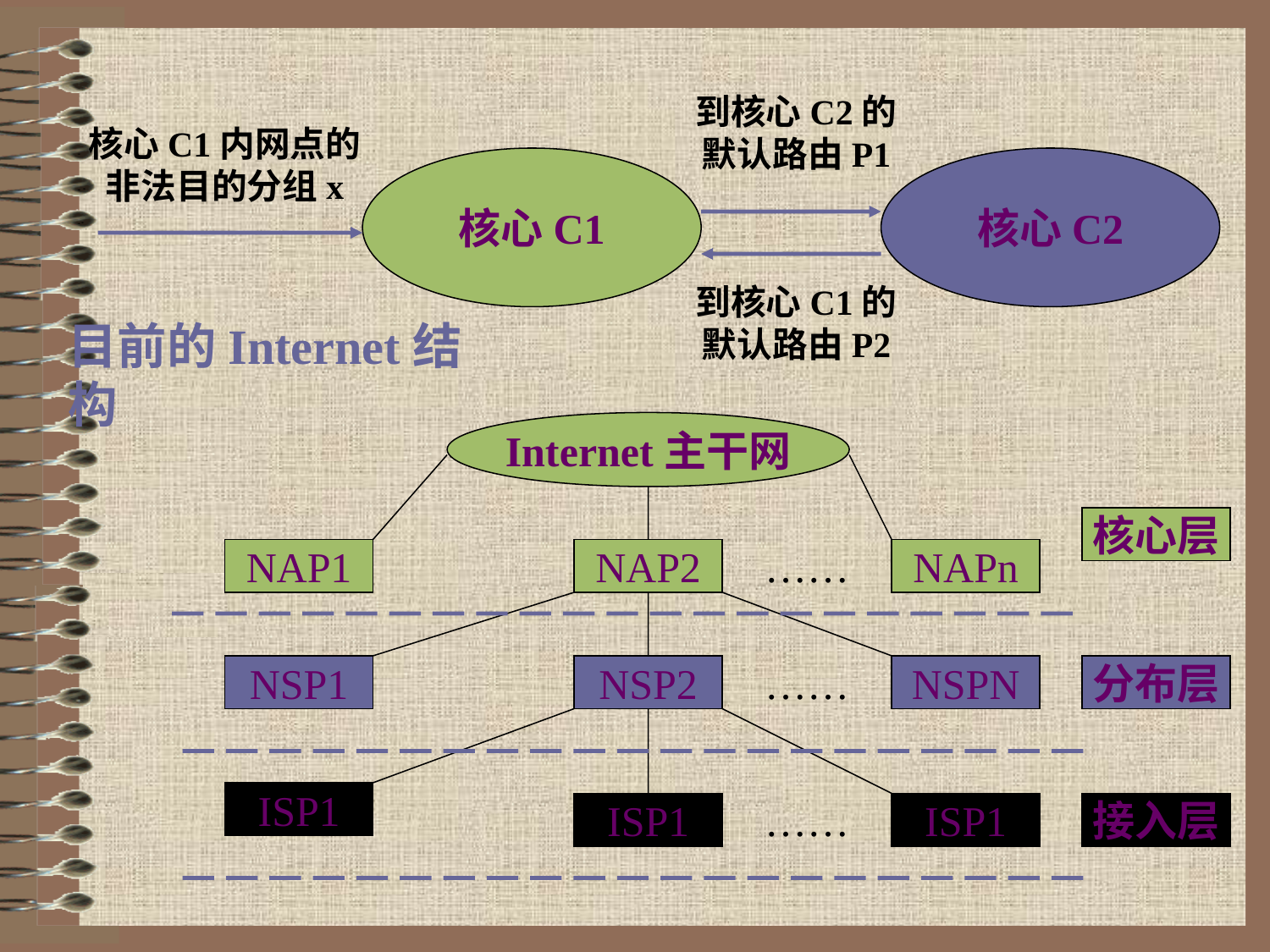

到核心C2的
默认路由P1

核心C1内网点的
非法目的分组x

核心C1
核心C2

到核心C1的
默认路由P2
# 目前的Internet结构
Internet主干网

核心层
NAP1
NAP2
……
NAPn

NSP1
NSP2
……
NSPN
分布层

ISP1
ISP1
……
ISP1
接入层